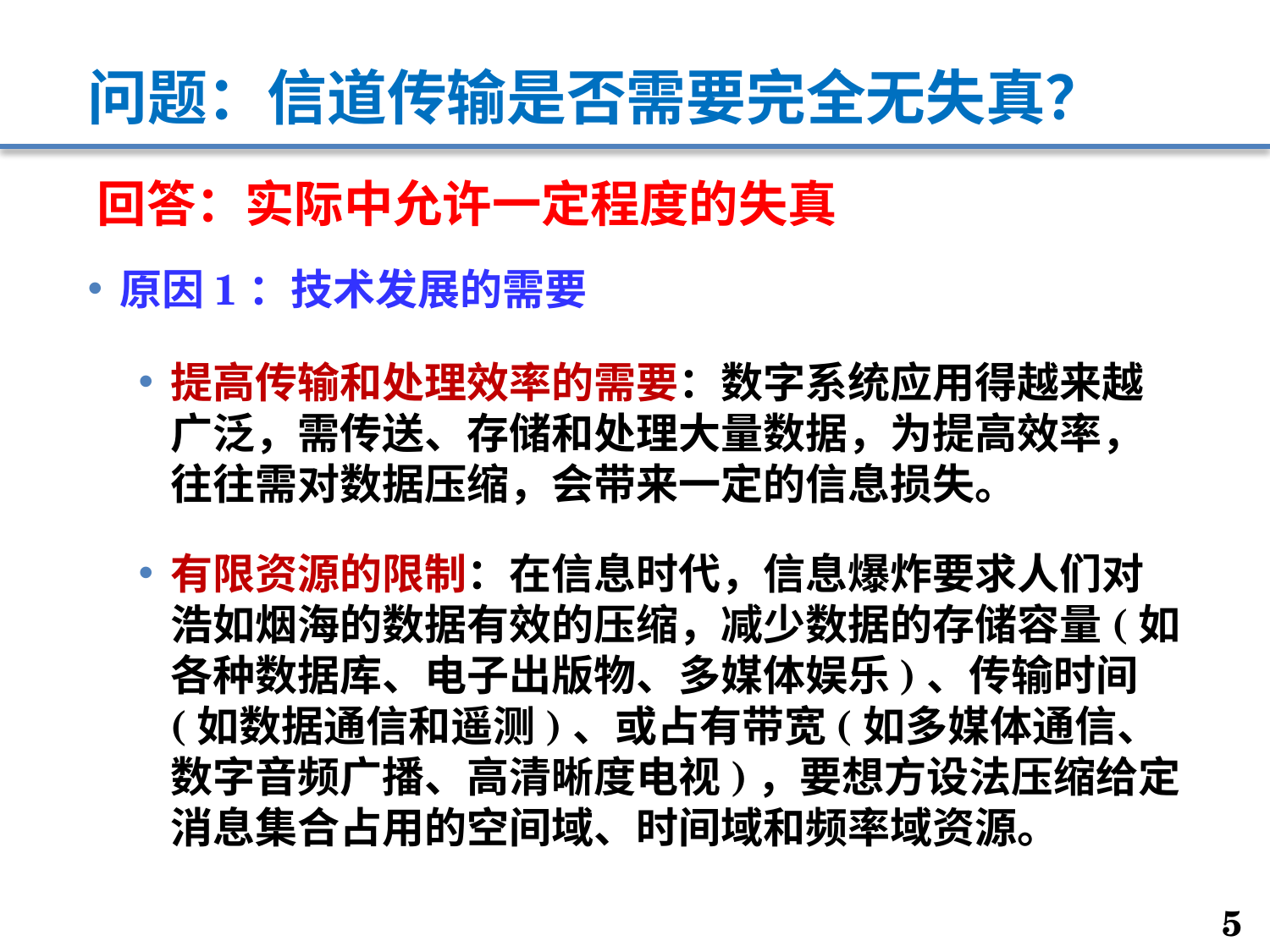

# 问题：信道传输是否需要完全无失真？
回答：实际中允许一定程度的失真
原因1：技术发展的需要
提高传输和处理效率的需要：数字系统应用得越来越广泛，需传送、存储和处理大量数据，为提高效率，往往需对数据压缩，会带来一定的信息损失。
有限资源的限制：在信息时代，信息爆炸要求人们对浩如烟海的数据有效的压缩，减少数据的存储容量(如各种数据库、电子出版物、多媒体娱乐)、传输时间(如数据通信和遥测)、或占有带宽(如多媒体通信、数字音频广播、高清晰度电视)，要想方设法压缩给定消息集合占用的空间域、时间域和频率域资源。
5